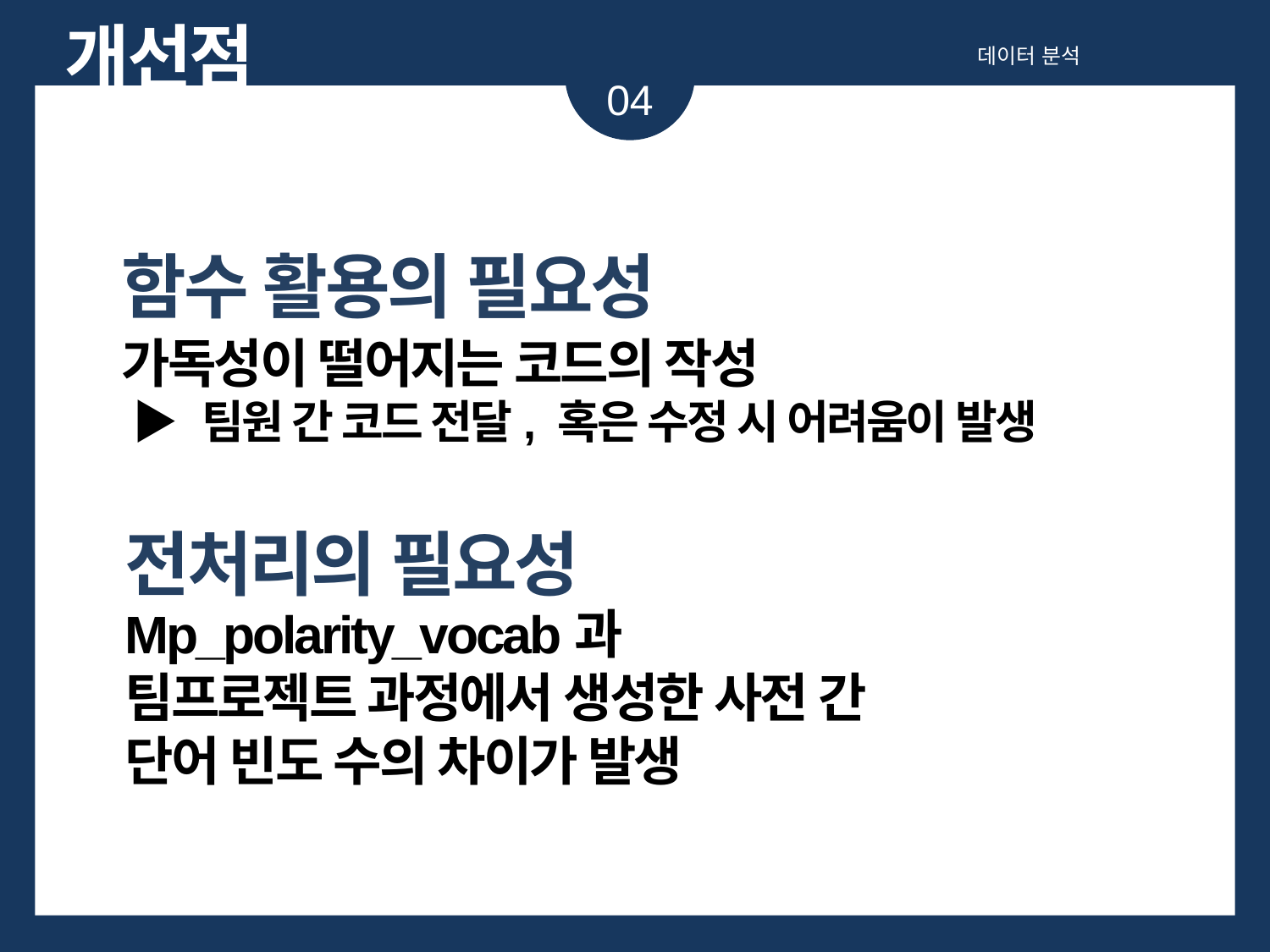

개선점

데이터 분석
04

함수 활용의 필요성
가독성이 떨어지는 코드의 작성
 ▶ 팀원 간 코드 전달, 혹은 수정 시 어려움이 발생
전처리의 필요성
Mp_polarity_vocab과
팀프로젝트 과정에서 생성한 사전 간
단어 빈도 수의 차이가 발생